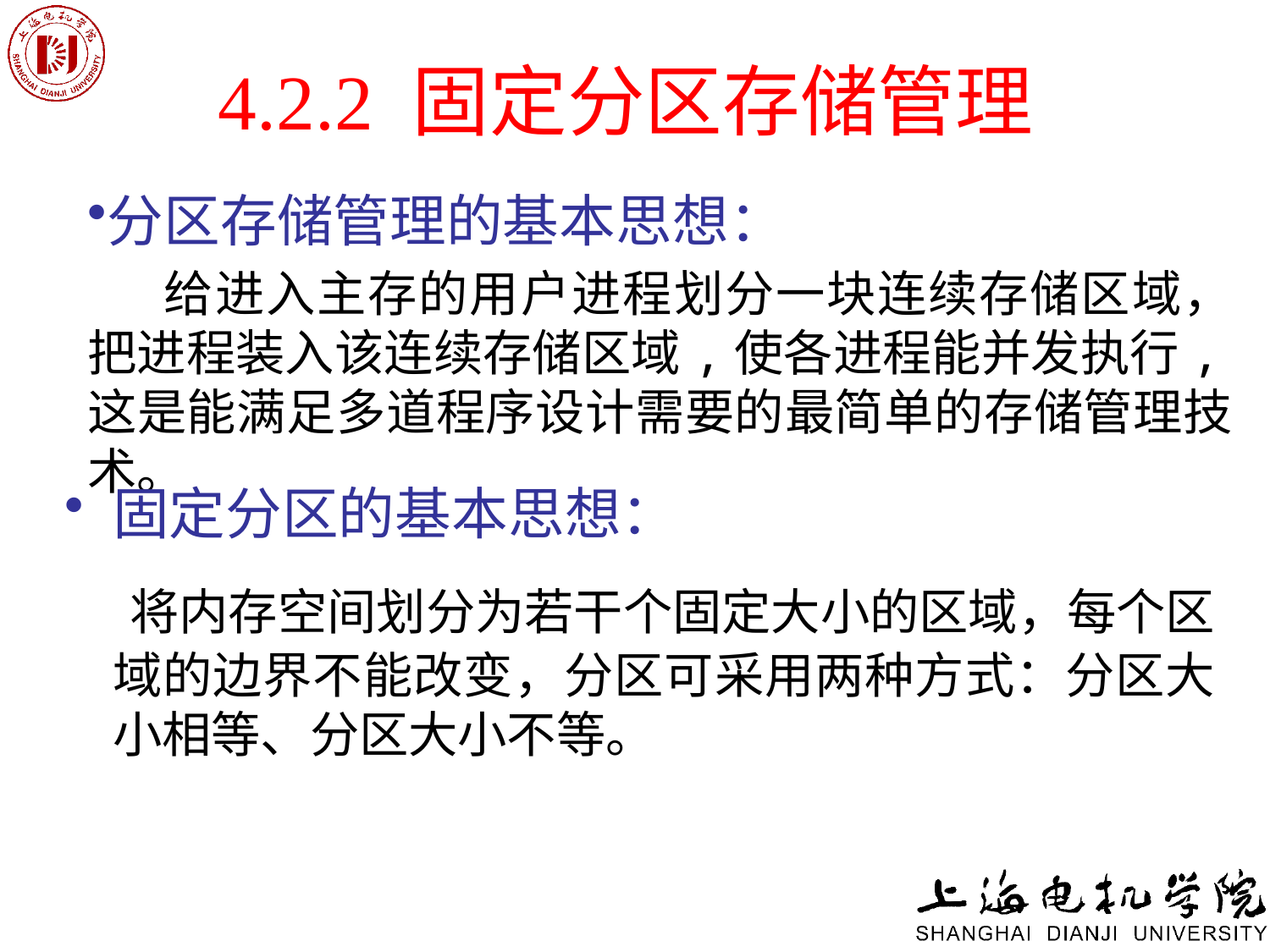

# 4.2.2 固定分区存储管理
分区存储管理的基本思想：
     给进入主存的用户进程划分一块连续存储区域，把进程装入该连续存储区域,使各进程能并发执行,这是能满足多道程序设计需要的最简单的存储管理技术。
固定分区的基本思想：
   将内存空间划分为若干个固定大小的区域，每个区域的边界不能改变，分区可采用两种方式：分区大小相等、分区大小不等。